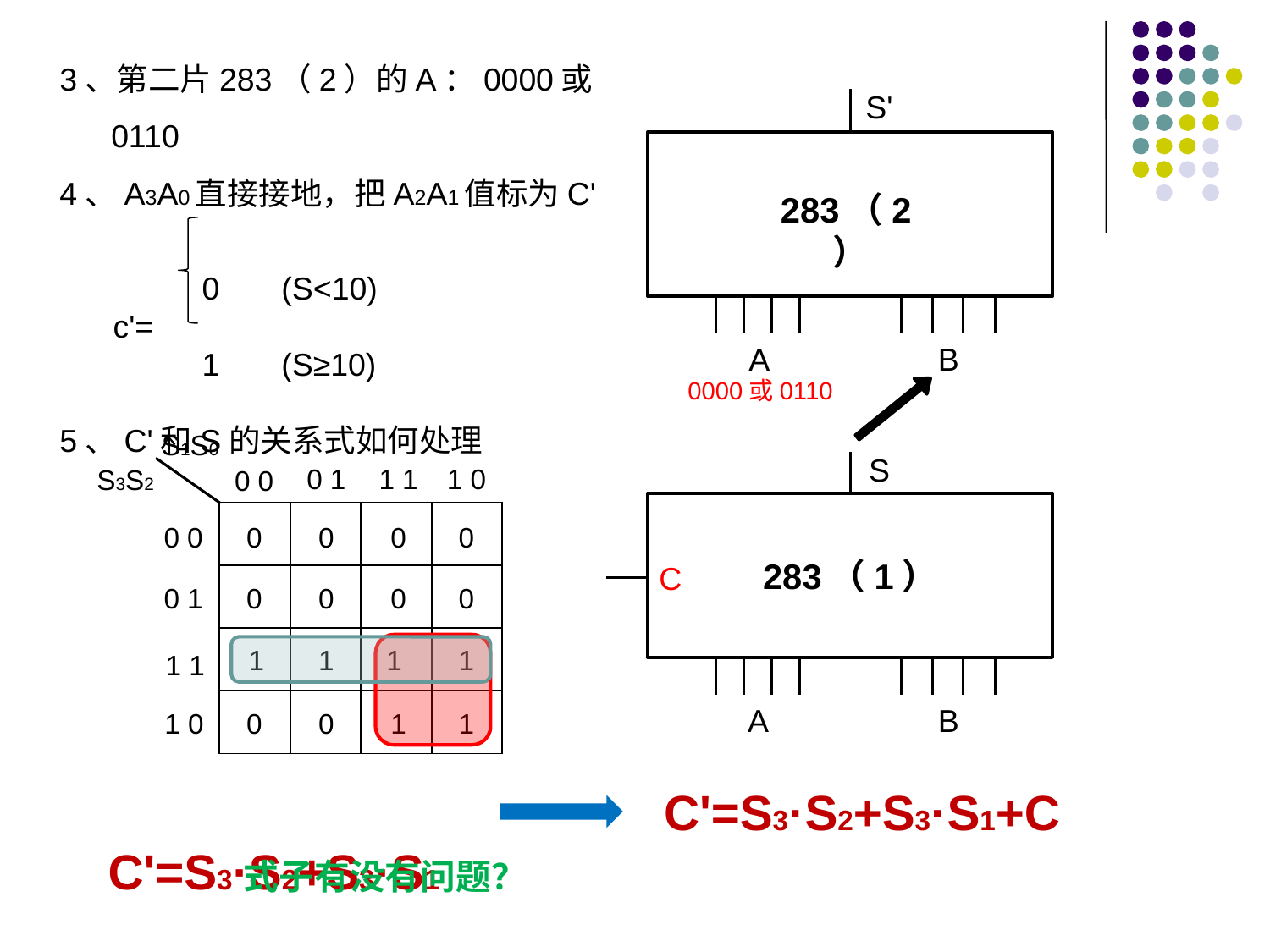

3、第二片283（2）的A：0000或0110
4、A3A0直接接地，把A2A1值标为C'

                0       (S<10)
      c'=
                1       (S≥10)

5、C'和S的关系式如何处理

C'=S3·S2+S3·S1
S'

283（2）

A
B

0000或0110
S1S0
S
0 1
1 1
1 0
S3S2
0 0

|  |  |  |  |
| --- | --- | --- | --- |
|  |  |  |  |
|  |  |  |  |
|  |  |  |  |
0 0
0
0
0
0
283（1）
C
0 1
0
0
0
0

1
1
1
1

1 1
A
B
1 0
0
0
1
1
C'=S3·S2+S3·S1+C

式子有没有问题？